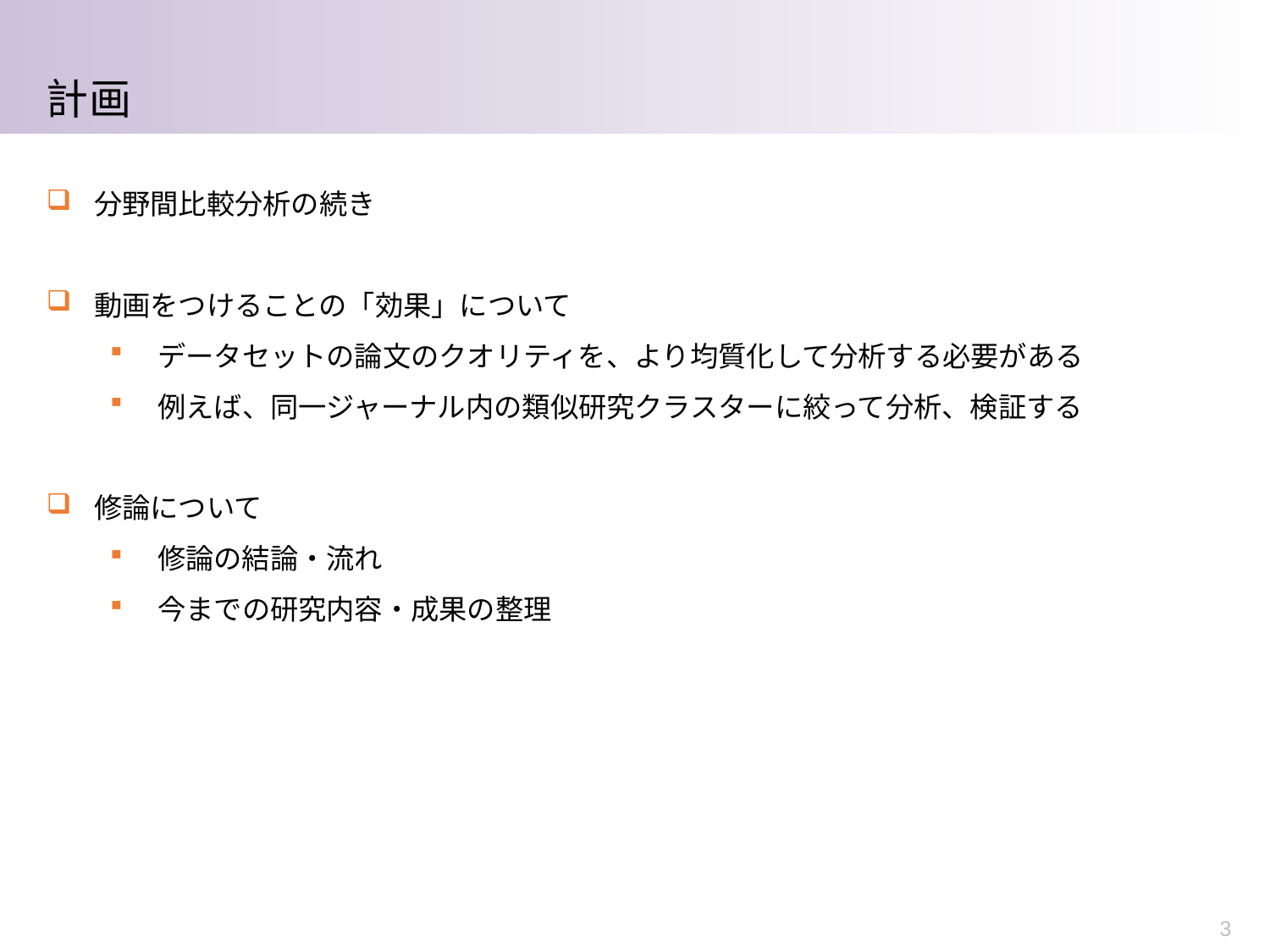

計画
分野間比較分析の続き

動画をつけることの「効果」について
データセットの論文のクオリティを、より均質化して分析する必要がある
例えば、同一ジャーナル内の類似研究クラスターに絞って分析、検証する

修論について
修論の結論・流れ
今までの研究内容・成果の整理
3